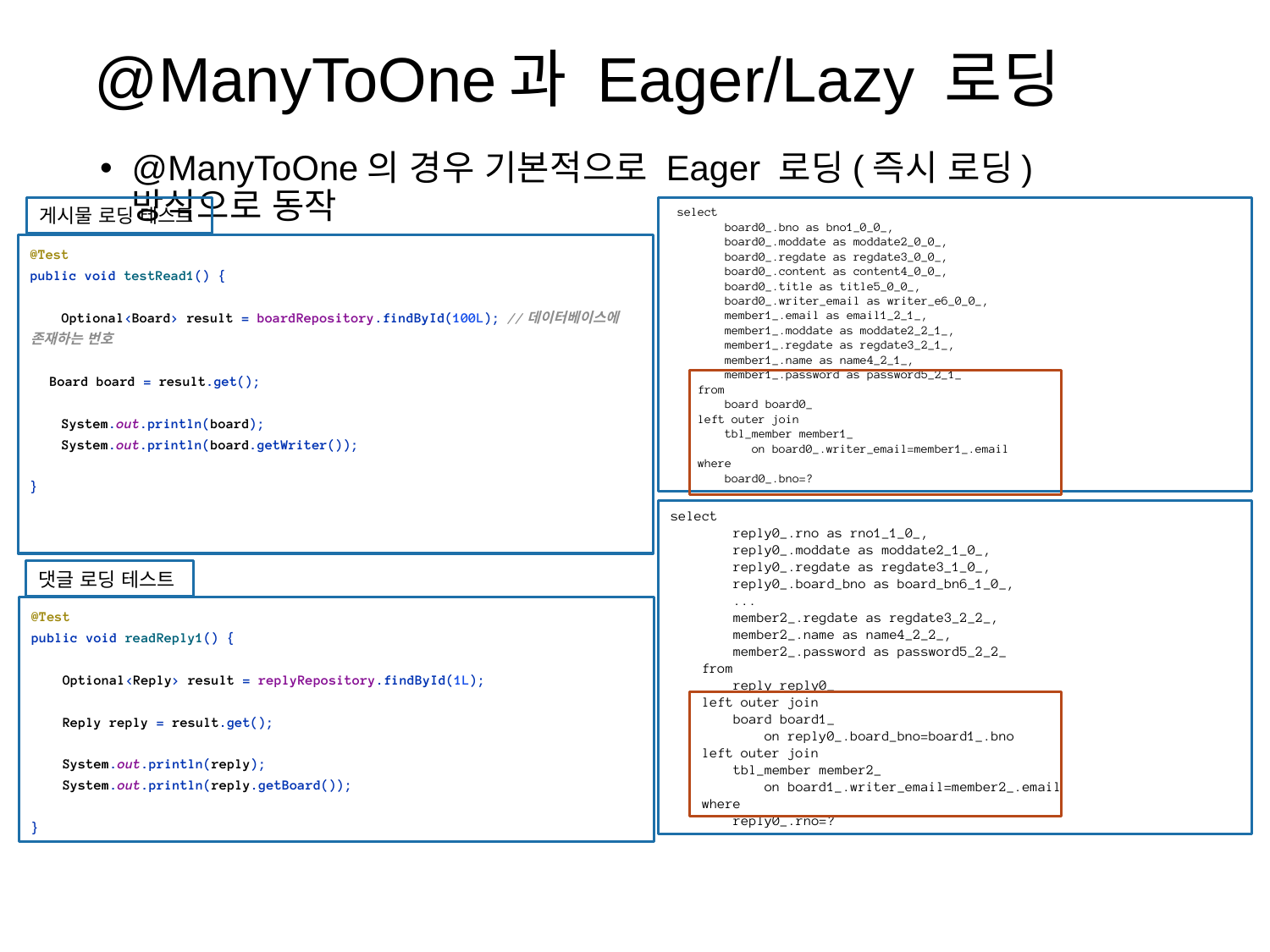

# @ManyToOne과 Eager/Lazy 로딩
@ManyToOne의 경우 기본적으로 Eager 로딩(즉시 로딩)방식으로 동작
게시물 로딩 테스트
 select
        board0_.bno as bno1_0_0_,
        board0_.moddate as moddate2_0_0_,
        board0_.regdate as regdate3_0_0_,
        board0_.content as content4_0_0_,
        board0_.title as title5_0_0_,
        board0_.writer_email as writer_e6_0_0_,
        member1_.email as email1_2_1_,
        member1_.moddate as moddate2_2_1_,
        member1_.regdate as regdate3_2_1_,
        member1_.name as name4_2_1_,
        member1_.password as password5_2_1_
    from
        board board0_
    left outer join
        tbl_member member1_
            on board0_.writer_email=member1_.email
    where
        board0_.bno=?
@Test
public void testRead1() {
    Optional<Board> result = boardRepository.findById(100L); //데이터베이스에 존재하는 번호
    Board board = result.get();
    System.out.println(board);
    System.out.println(board.getWriter());
}

select
        reply0_.rno as rno1_1_0_,
        reply0_.moddate as moddate2_1_0_,
        reply0_.regdate as regdate3_1_0_,
        reply0_.board_bno as board_bn6_1_0_,
        ...
        member2_.regdate as regdate3_2_2_,
        member2_.name as name4_2_2_,
        member2_.password as password5_2_2_
    from
        reply reply0_
    left outer join
        board board1_
            on reply0_.board_bno=board1_.bno
    left outer join
        tbl_member member2_
            on board1_.writer_email=member2_.email
    where
        reply0_.rno=?
댓글 로딩 테스트
@Test
public void readReply1() {
    Optional<Reply> result = replyRepository.findById(1L);
    Reply reply = result.get();
    System.out.println(reply);
    System.out.println(reply.getBoard());
}